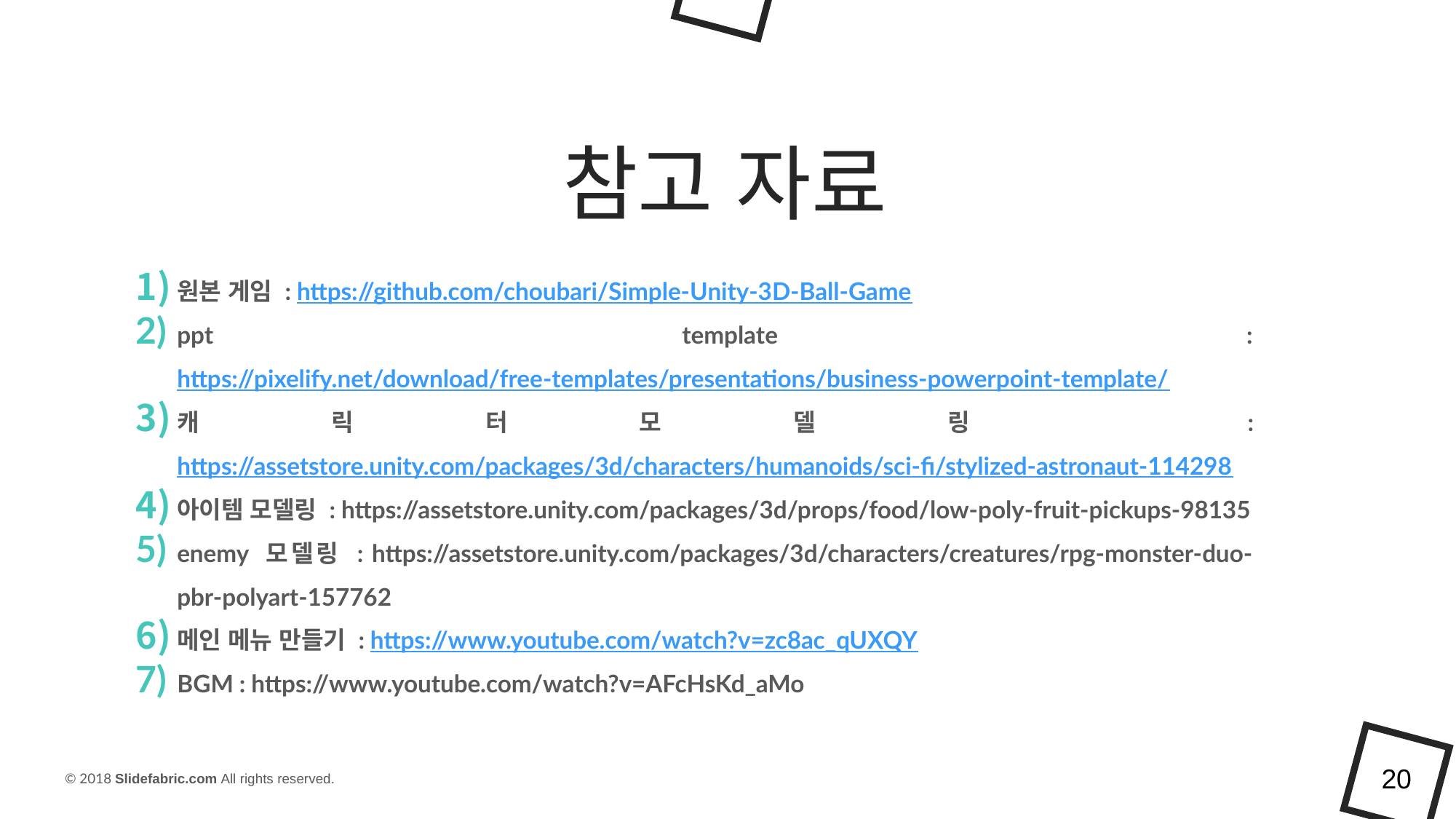

참고 자료
원본 게임 : https://github.com/choubari/Simple-Unity-3D-Ball-Game
ppt template : https://pixelify.net/download/free-templates/presentations/business-powerpoint-template/
캐릭터모델링 : https://assetstore.unity.com/packages/3d/characters/humanoids/sci-fi/stylized-astronaut-114298
아이템 모델링 : https://assetstore.unity.com/packages/3d/props/food/low-poly-fruit-pickups-98135
enemy 모델링 : https://assetstore.unity.com/packages/3d/characters/creatures/rpg-monster-duo-pbr-polyart-157762
메인 메뉴 만들기 : https://www.youtube.com/watch?v=zc8ac_qUXQY
BGM : https://www.youtube.com/watch?v=AFcHsKd_aMo